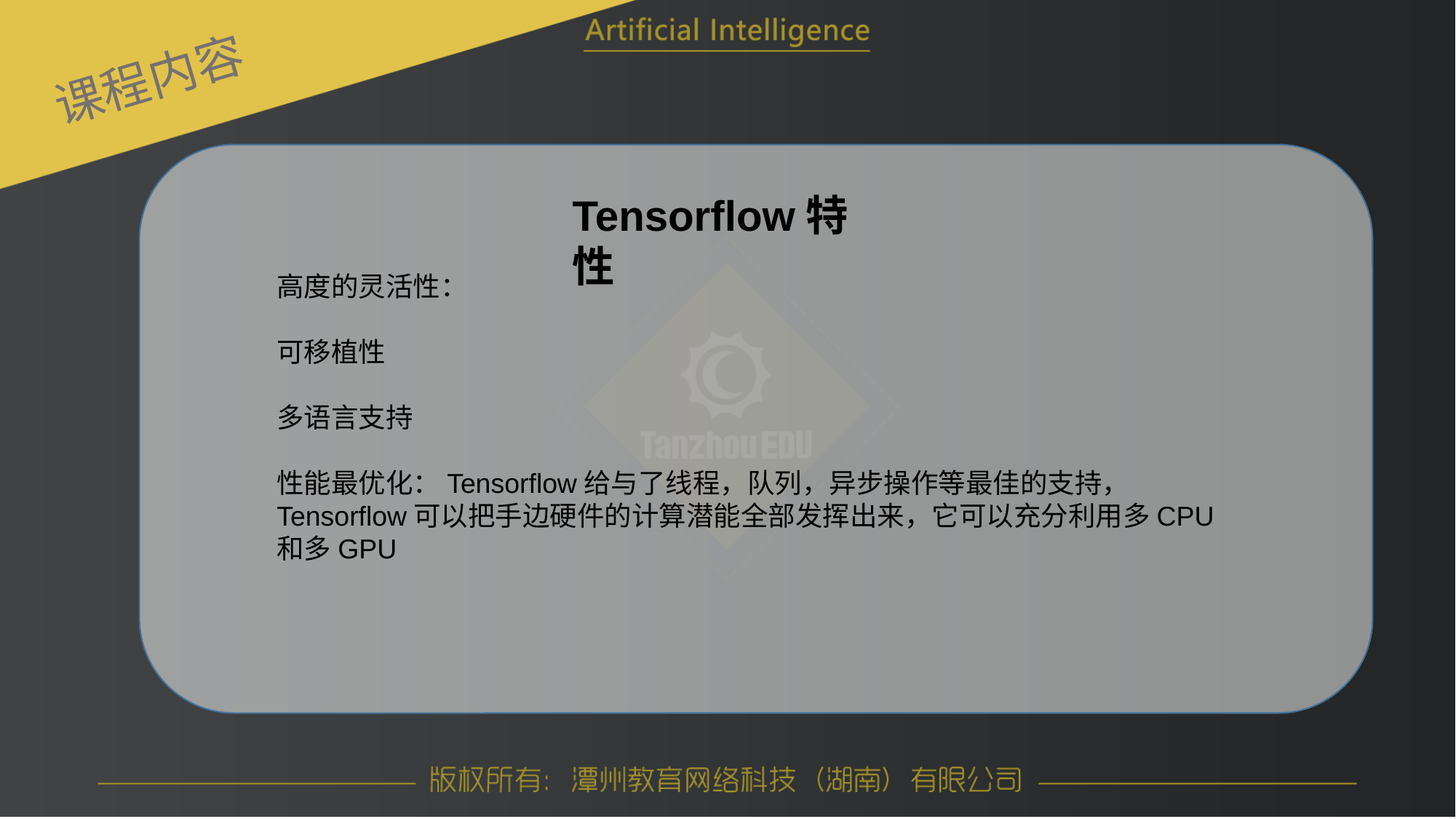

课程内容

Tensorflow特性
高度的灵活性：

可移植性

多语言支持

性能最优化：Tensorflow给与了线程，队列，异步操作等最佳的支持，
Tensorflow可以把手边硬件的计算潜能全部发挥出来，它可以充分利用多CPU和多GPU